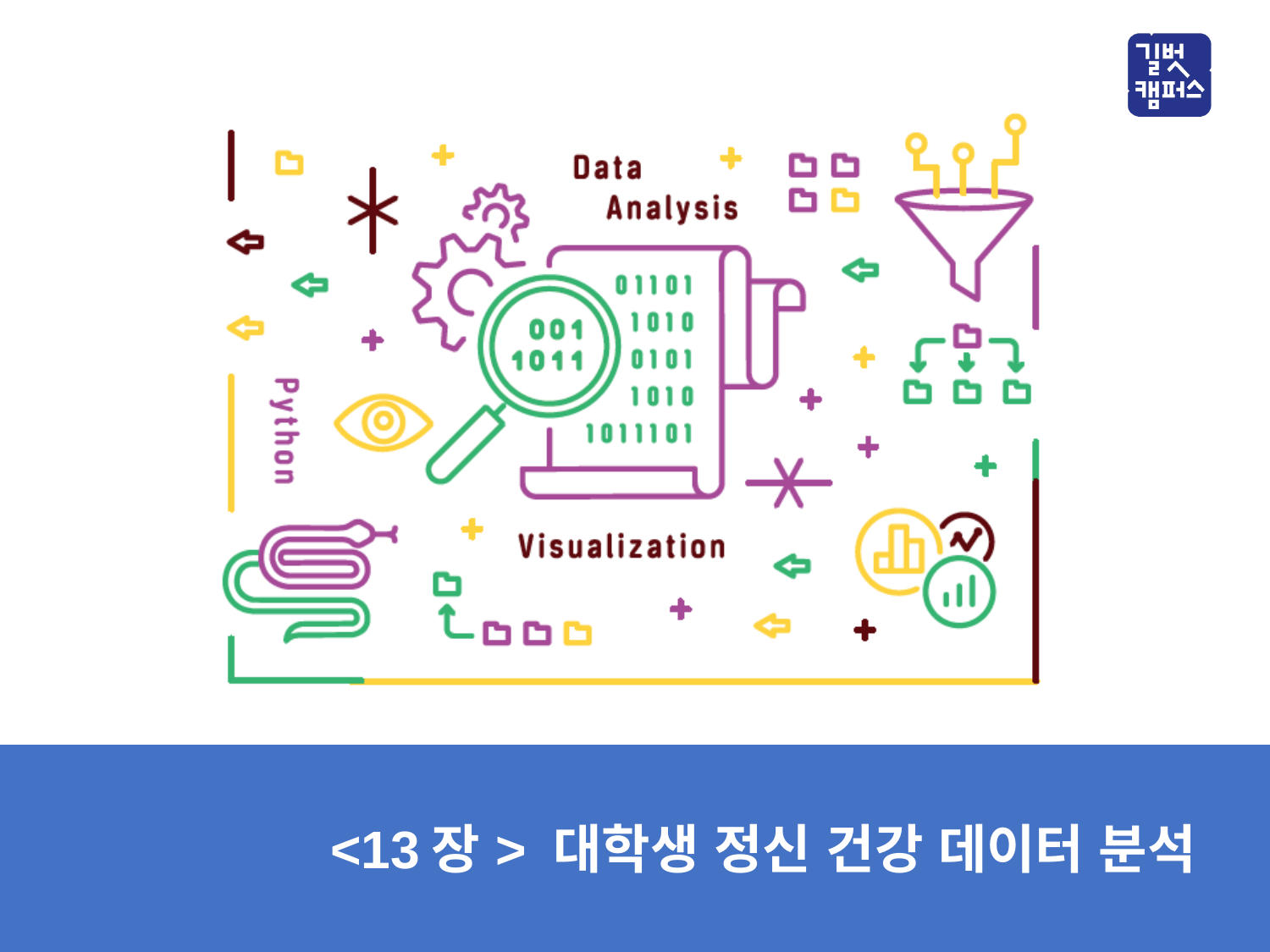

<13장> 대학생 정신 건강 데이터 분석
<1장> 전기의 기본 개념과 팅커캐드